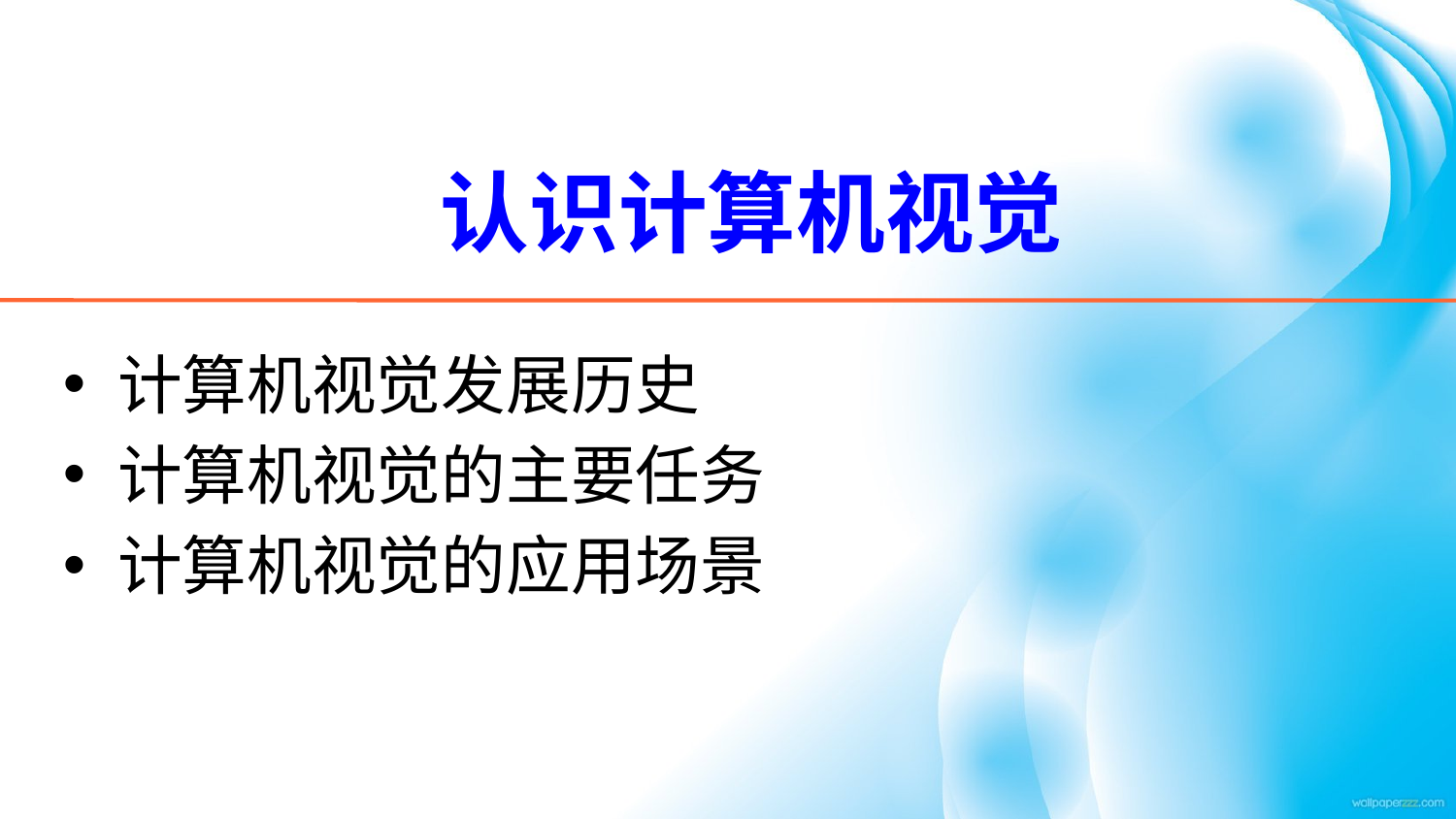

# 认识计算机视觉
计算机视觉发展历史
计算机视觉的主要任务
计算机视觉的应用场景